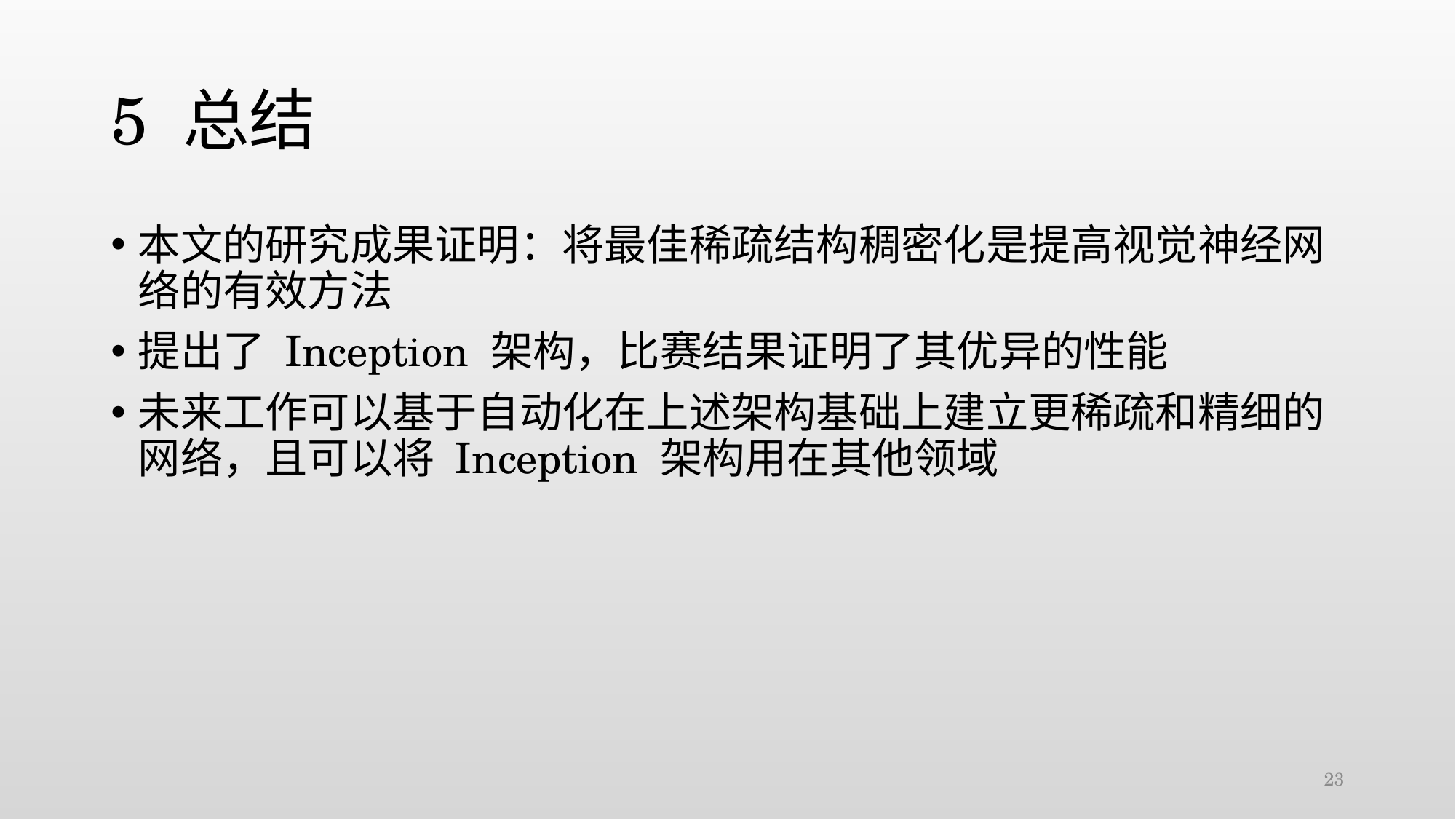

# 5 总结
本文的研究成果证明：将最佳稀疏结构稠密化是提高视觉神经网络的有效方法
提出了 Inception 架构，比赛结果证明了其优异的性能
未来工作可以基于自动化在上述架构基础上建立更稀疏和精细的网络，且可以将 Inception 架构用在其他领域
23